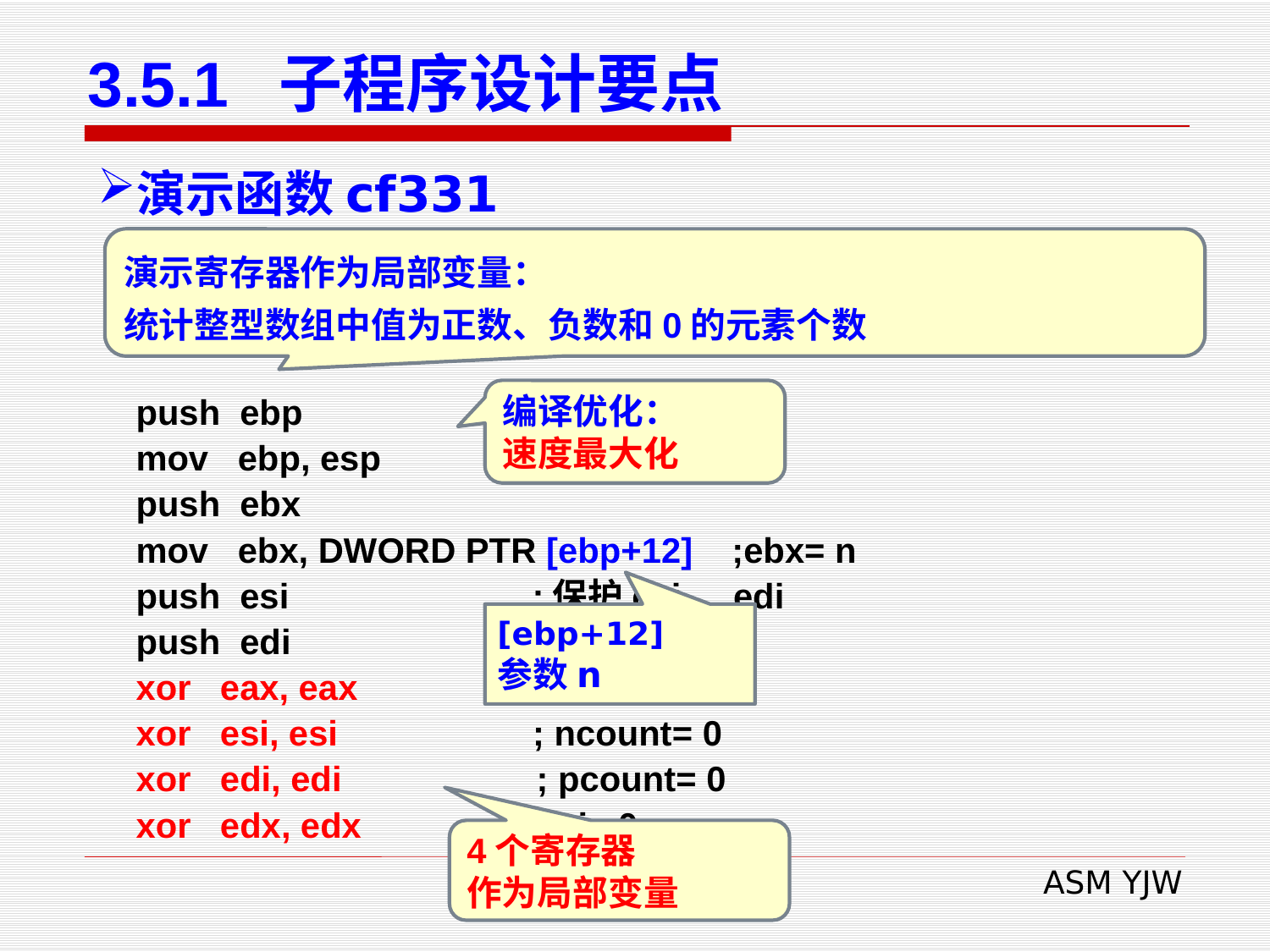

# 3.5.1  子程序设计要点
演示函数cf331
演示寄存器作为局部变量：
统计整型数组中值为正数、负数和0的元素个数
    push  ebp
    mov   ebp, esp
    push  ebx
    mov   ebx, DWORD PTR [ebp+12]    ;ebx= n
    push  esi                         ;保护esi、edi
    push  edi
    xor   eax, eax                    ; zcount= 0
    xor   esi, esi                    ; ncount= 0
    xor   edi, edi                    ; pcount= 0
    xor   edx, edx                    ; i= 0
编译优化：
速度最大化
[ebp+12]
参数n
4个寄存器
作为局部变量